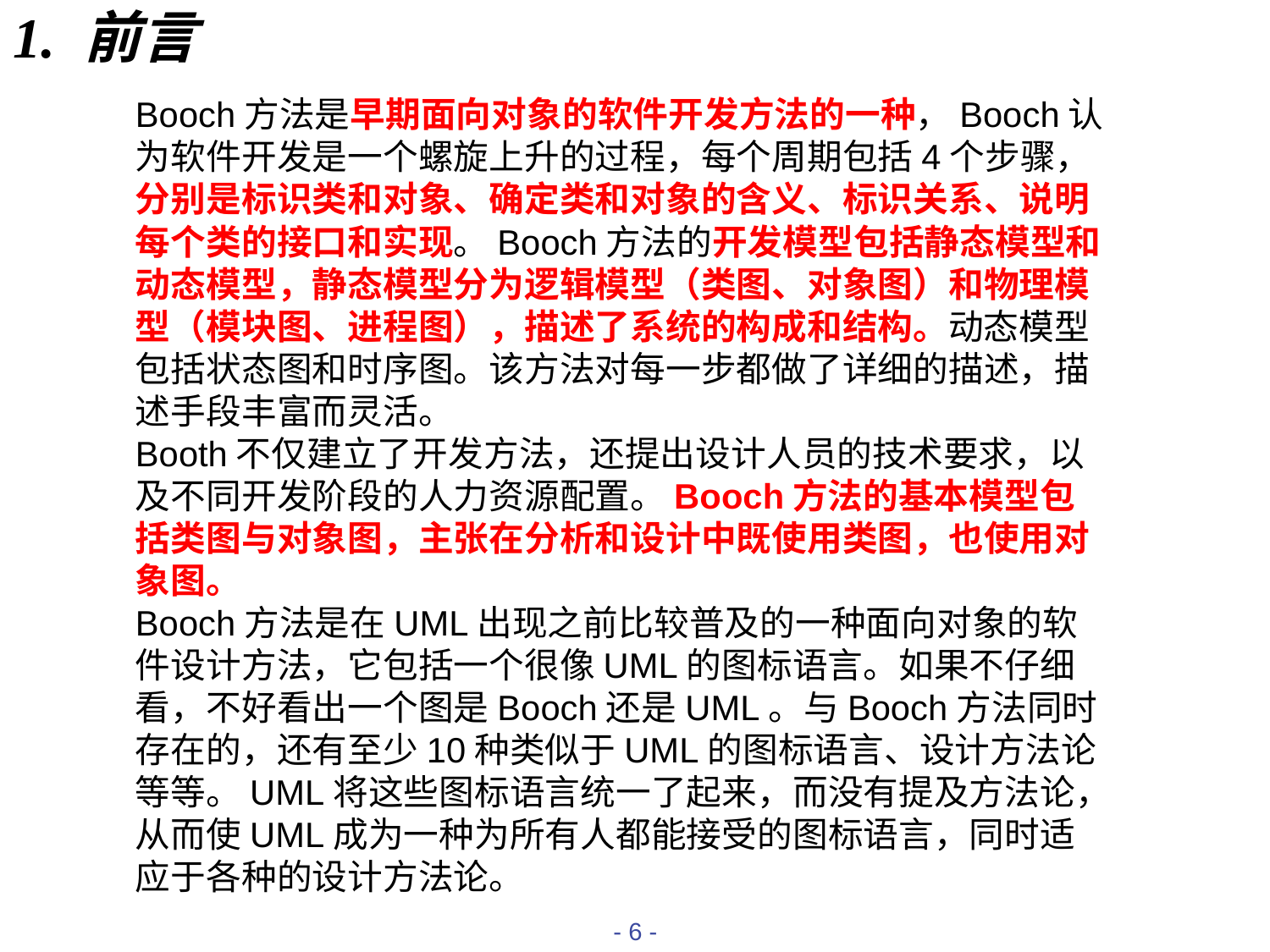

1. 前言
Booch方法是早期面向对象的软件开发方法的一种，Booch认为软件开发是一个螺旋上升的过程，每个周期包括4个步骤，分别是标识类和对象、确定类和对象的含义、标识关系、说明每个类的接口和实现。Booch方法的开发模型包括静态模型和动态模型，静态模型分为逻辑模型（类图、对象图）和物理模型（模块图、进程图），描述了系统的构成和结构。动态模型包括状态图和时序图。该方法对每一步都做了详细的描述，描述手段丰富而灵活。
Booth不仅建立了开发方法，还提出设计人员的技术要求，以及不同开发阶段的人力资源配置。Booch方法的基本模型包括类图与对象图，主张在分析和设计中既使用类图，也使用对象图。
Booch方法是在UML出现之前比较普及的一种面向对象的软件设计方法，它包括一个很像UML的图标语言。如果不仔细看，不好看出一个图是Booch还是UML。与Booch方法同时存在的，还有至少10种类似于UML的图标语言、设计方法论等等。UML将这些图标语言统一了起来，而没有提及方法论，从而使UML成为一种为所有人都能接受的图标语言，同时适应于各种的设计方法论。